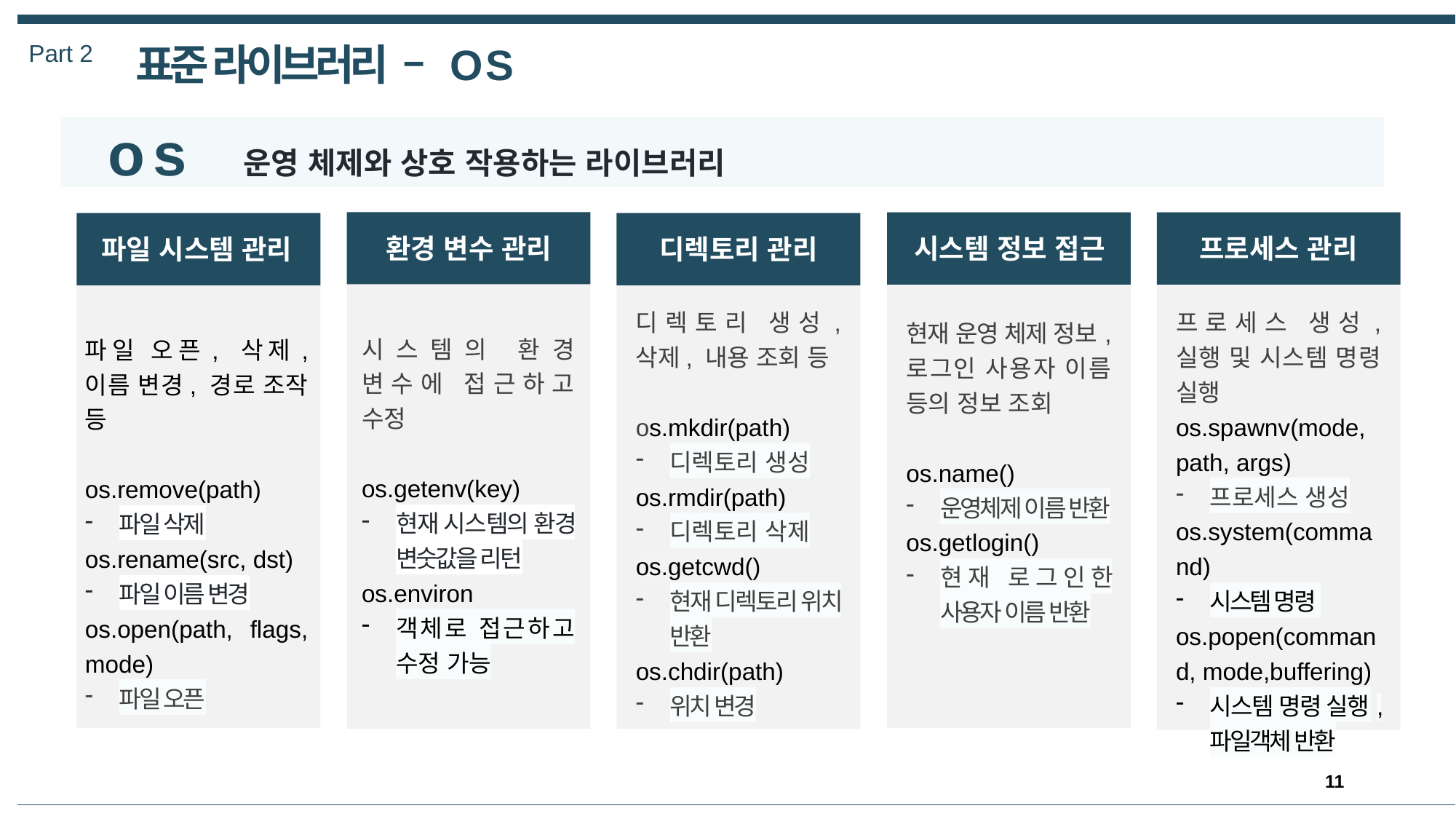

Part 2
표준 라이브러리  –  O S
o s

운영 체제와 상호 작용하는 라이브러리

환경 변수 관리
시스템 정보 접근
프로세스 관리
파일 시스템 관리
디렉토리 관리
디렉토리 생성, 삭제, 내용 조회 등

os.mkdir(path)
디렉토리 생성
os.rmdir(path)
디렉토리 삭제
os.getcwd()
현재 디렉토리 위치 반환
os.chdir(path)
위치 변경
프로세스 생성, 실행 및 시스템 명령 실행
os.spawnv(mode, path, args)
프로세스 생성
os.system(command)
시스템 명령
os.popen(command, mode,buffering)
시스템 명령 실행, 파일객체 반환
현재 운영 체제 정보, 로그인 사용자 이름 등의 정보 조회

os.name()
운영체제 이름 반환
os.getlogin()
현재 로그인한 사용자 이름 반환

시스템의 환경 변수에 접근하고 수정

os.getenv(key)
현재 시스템의 환경 변숫값을 리턴
os.environ
객체로 접근하고 수정 가능

파일 오픈, 삭제, 이름 변경, 경로 조작 등

os.remove(path)
파일 삭제
os.rename(src, dst)
파일 이름 변경
os.open(path, flags, mode)
파일 오픈
11